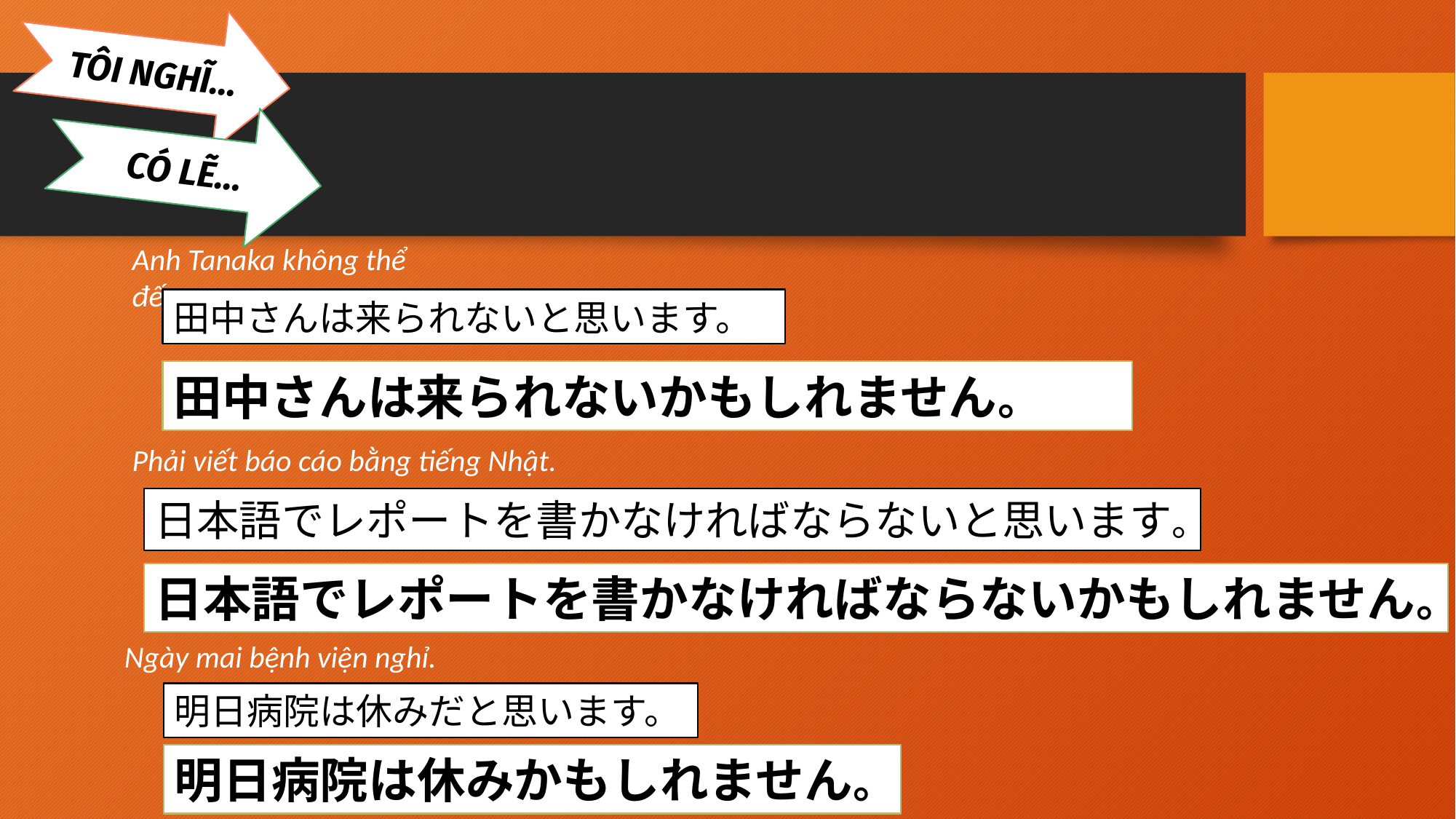

TÔI NGHĨ…
CÓ LẼ…
Anh Tanaka không thể đến.
田中さんは来られないと思います。
田中さんは来られないかもしれません。
Phải viết báo cáo bằng tiếng Nhật.
日本語でレポートを書かなければならないと思います。
日本語でレポートを書かなければならないかもしれません。
Ngày mai bệnh viện nghỉ.
明日病院は休みだと思います。
明日病院は休みかもしれません。